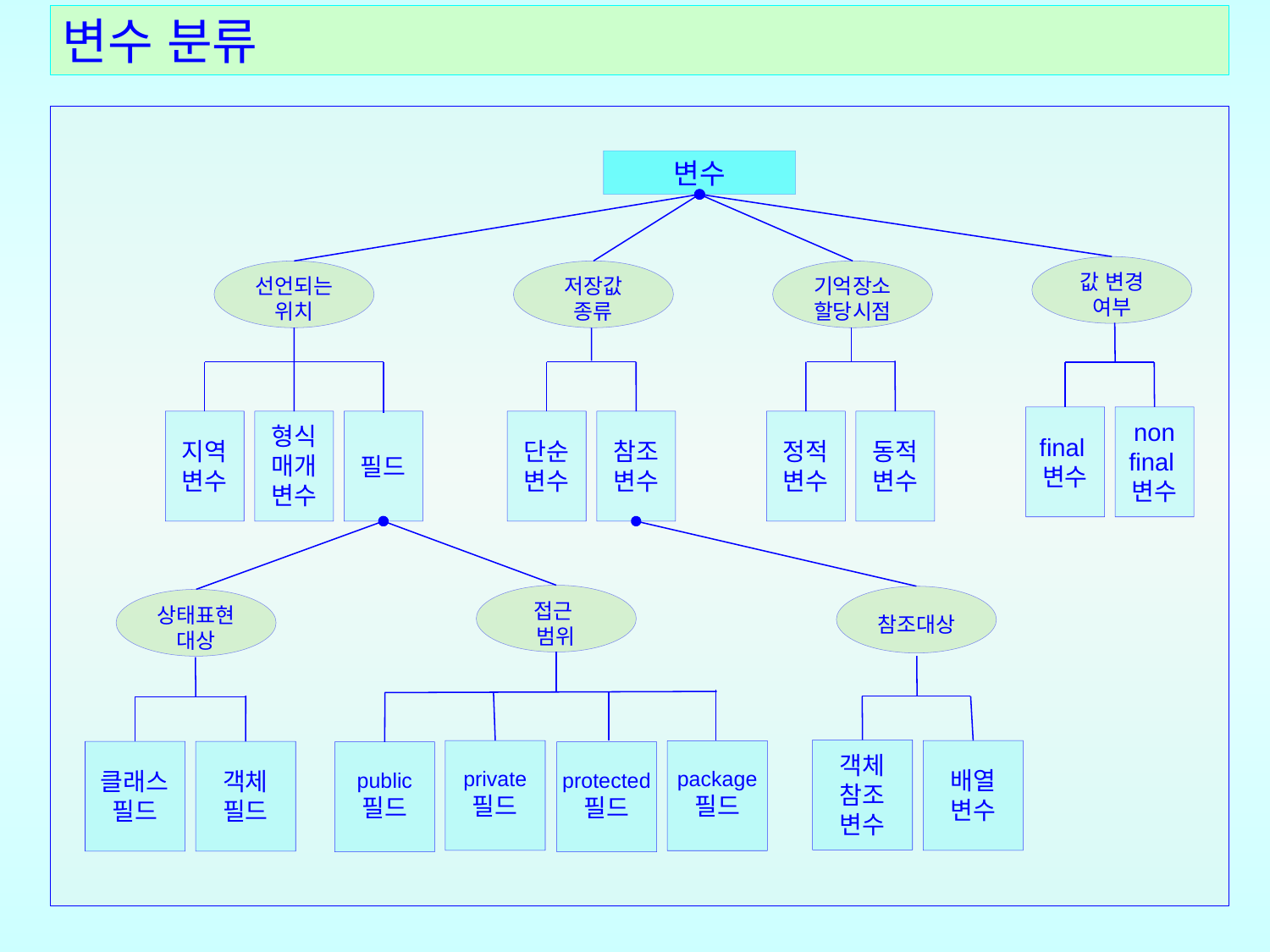

# 변수 분류

변수
값 변경
여부
선언되는 위치
저장값
종류
기억장소
할당시점
final변수
non
final변수
지역
변수
형식
매개
변수
필드
단순변수
참조변수
정적변수
동적변수
접근
범위
참조대상
상태표현대상
객체
참조
변수
private
필드
배열
변수
package
필드
클래스필드
객체
필드
public
필드
protected
필드